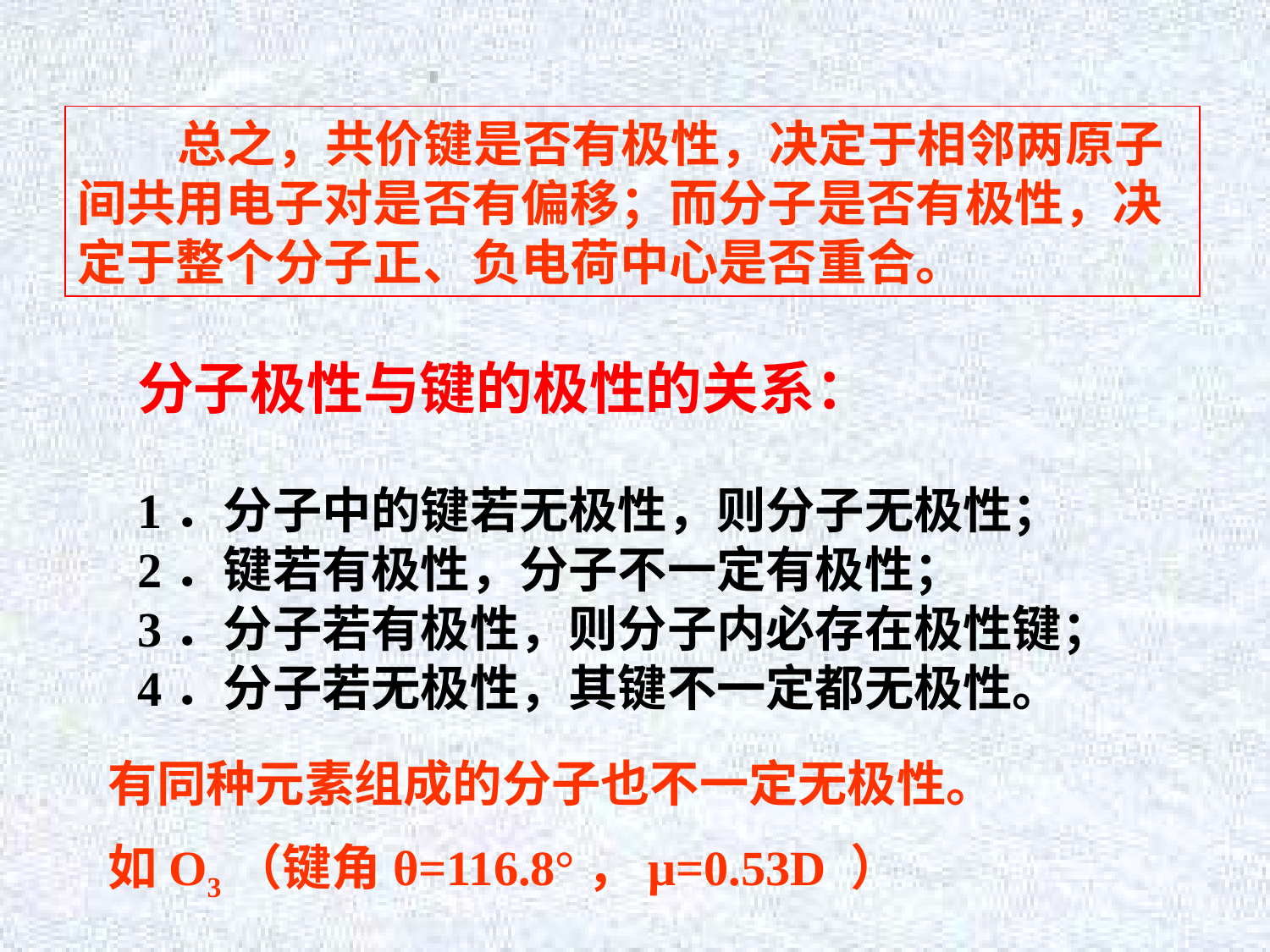

总之，共价键是否有极性，决定于相邻两原子间共用电子对是否有偏移；而分子是否有极性，决定于整个分子正、负电荷中心是否重合。
分子极性与键的极性的关系：

1．分子中的键若无极性，则分子无极性；
2．键若有极性，分子不一定有极性；
3．分子若有极性，则分子内必存在极性键；
4．分子若无极性，其键不一定都无极性。
有同种元素组成的分子也不一定无极性。
如O3（键角θ=116.8°，μ=0.53D ）